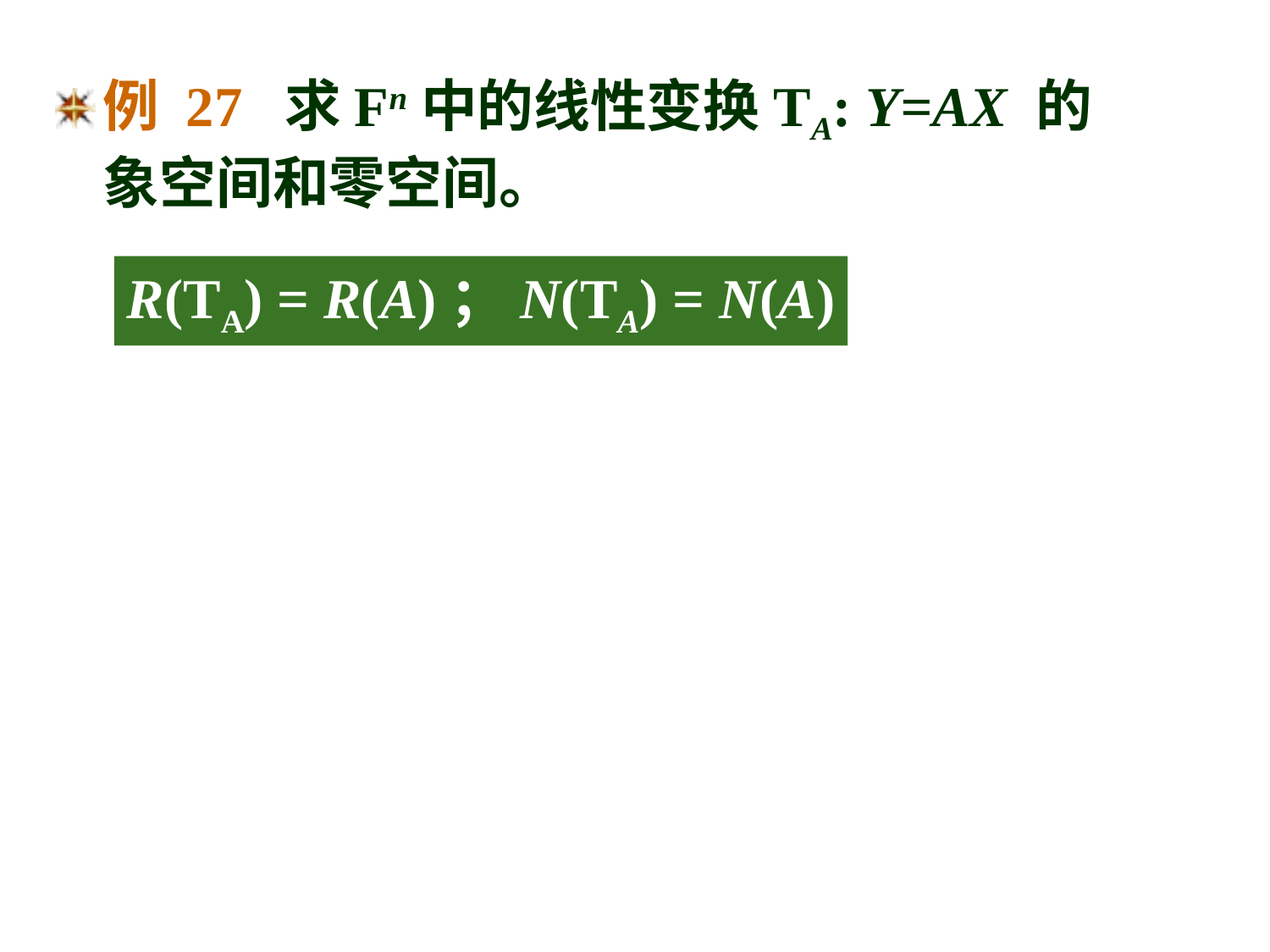

例 27  求Fn中的线性变换TA: Y=AX 的象空间和零空间。
R(TA) = R(A)；N(TA) = N(A)